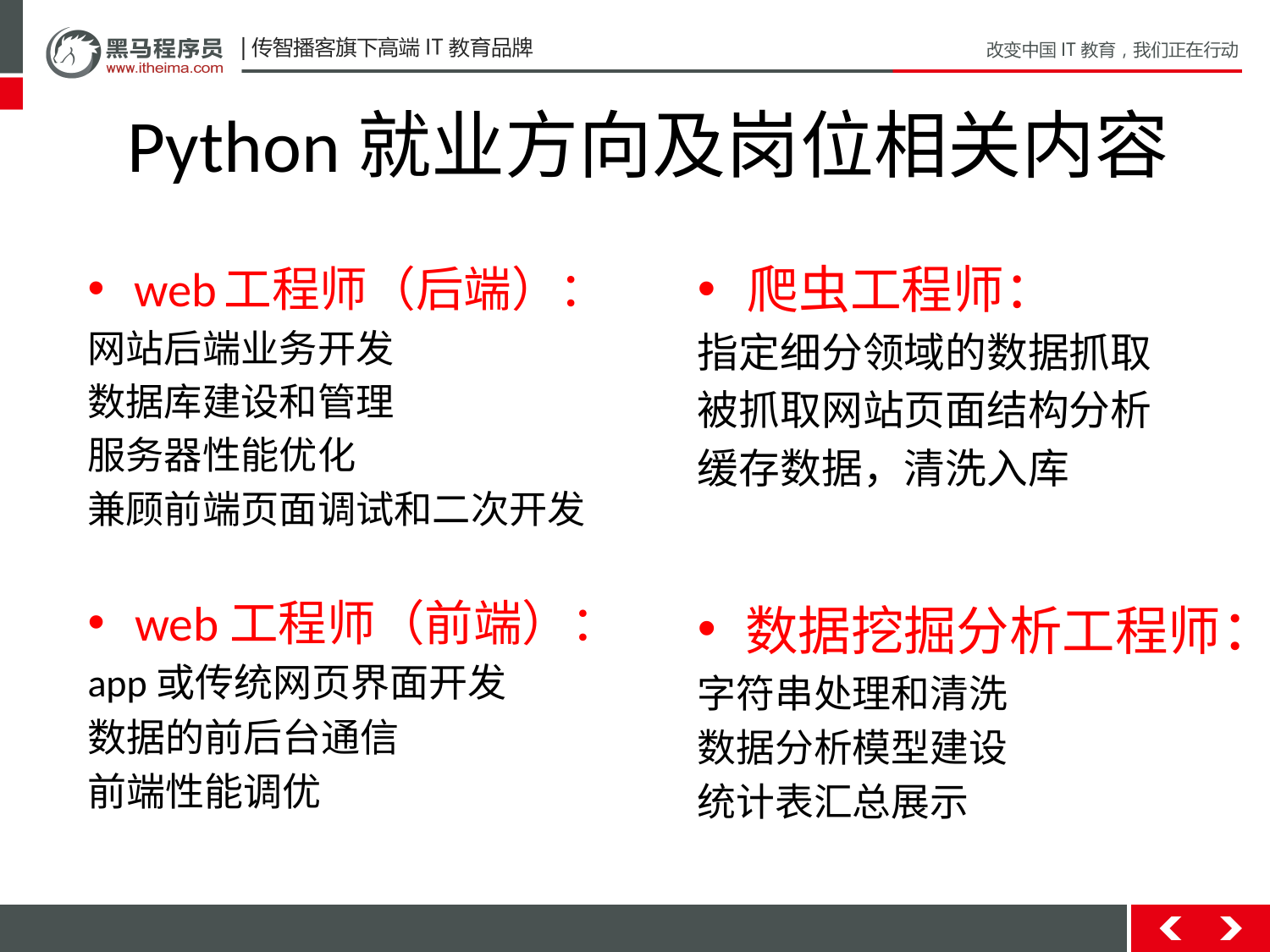

# Python就业方向及岗位相关内容
爬虫工程师：
指定细分领域的数据抓取
被抓取网站页面结构分析
缓存数据，清洗入库
web工程师（后端）：
网站后端业务开发
数据库建设和管理
服务器性能优化
兼顾前端页面调试和二次开发
web工程师（前端）：
app或传统网页界面开发
数据的前后台通信
前端性能调优
数据挖掘分析工程师：
字符串处理和清洗
数据分析模型建设
统计表汇总展示